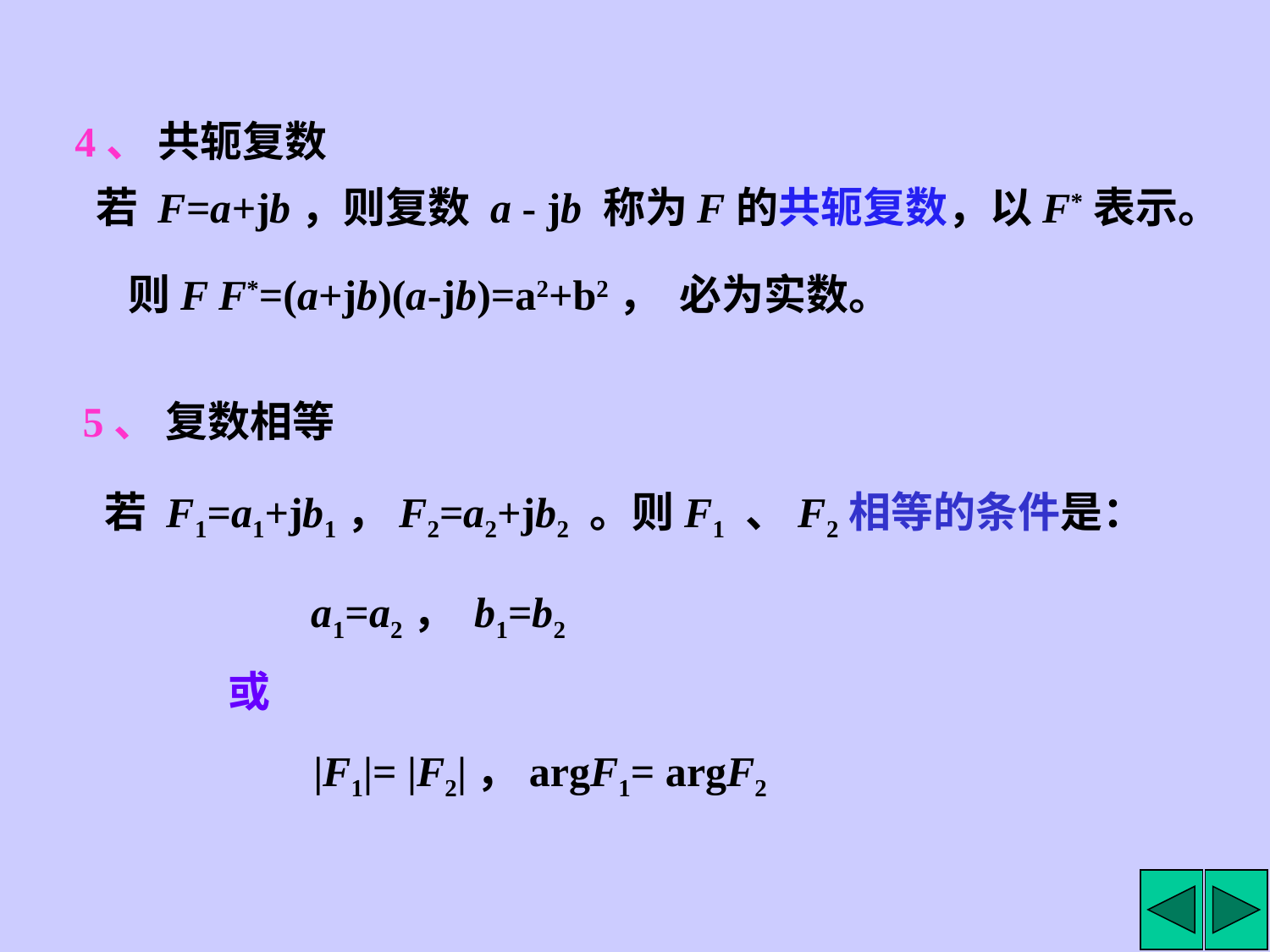

4、 共轭复数
若 F=a+jb，则复数 a - jb 称为F的共轭复数，以F*表示。
则F F*=(a+jb)(a-jb)=a2+b2，
必为实数。
5、 复数相等
若 F1=a1+jb1，F2=a2+jb2 。则F1 、F2相等的条件是：
a1=a2， b1=b2
或
|F1|= |F2|，argF1= argF2